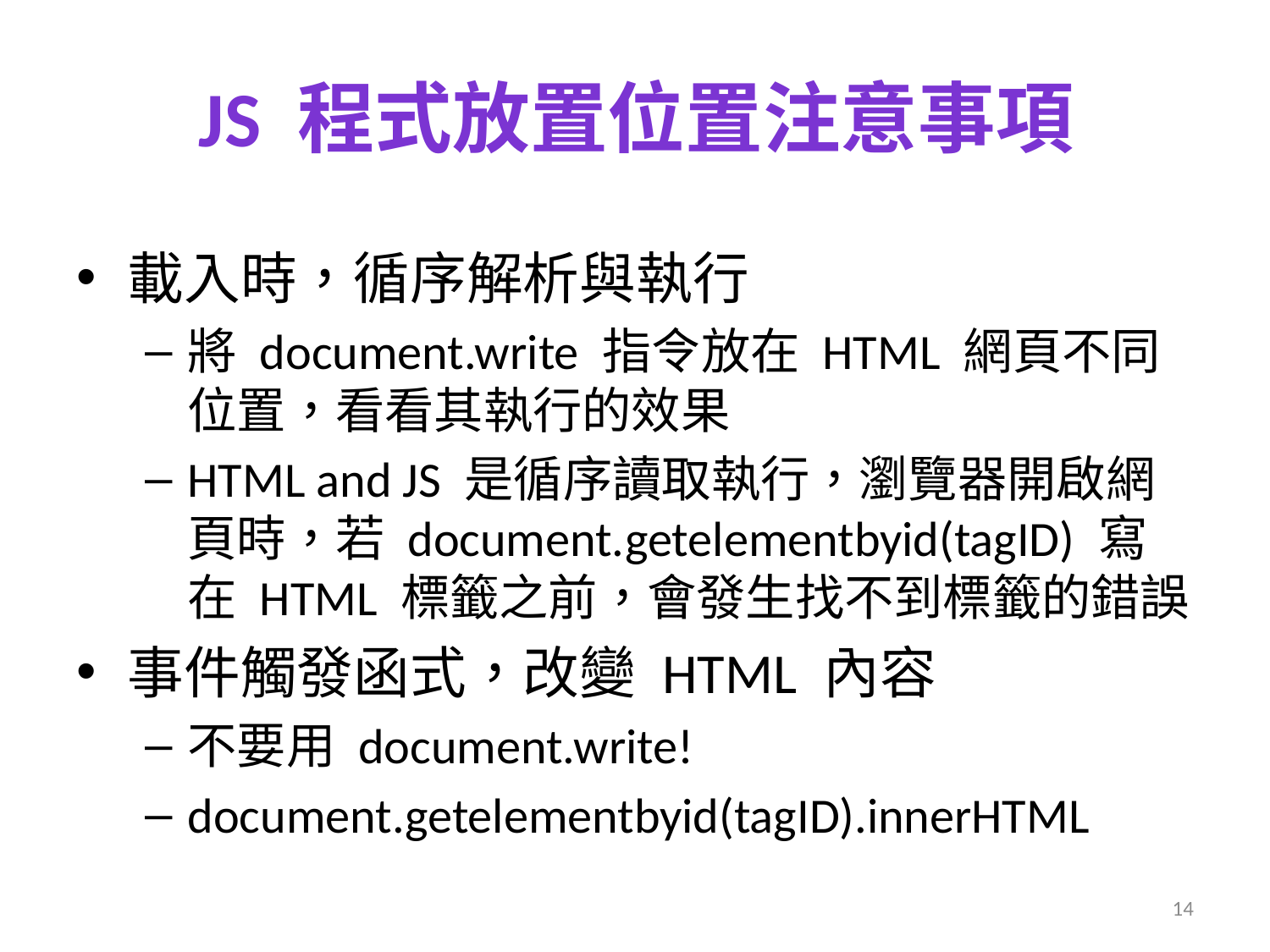

# JS 程式放置位置注意事項
載入時，循序解析與執行
將 document.write 指令放在 HTML 網頁不同位置，看看其執行的效果
HTML and JS 是循序讀取執行，瀏覽器開啟網頁時，若 document.getelementbyid(tagID) 寫在 HTML 標籤之前，會發生找不到標籤的錯誤
事件觸發函式，改變 HTML 內容
不要用 document.write!
document.getelementbyid(tagID).innerHTML
14